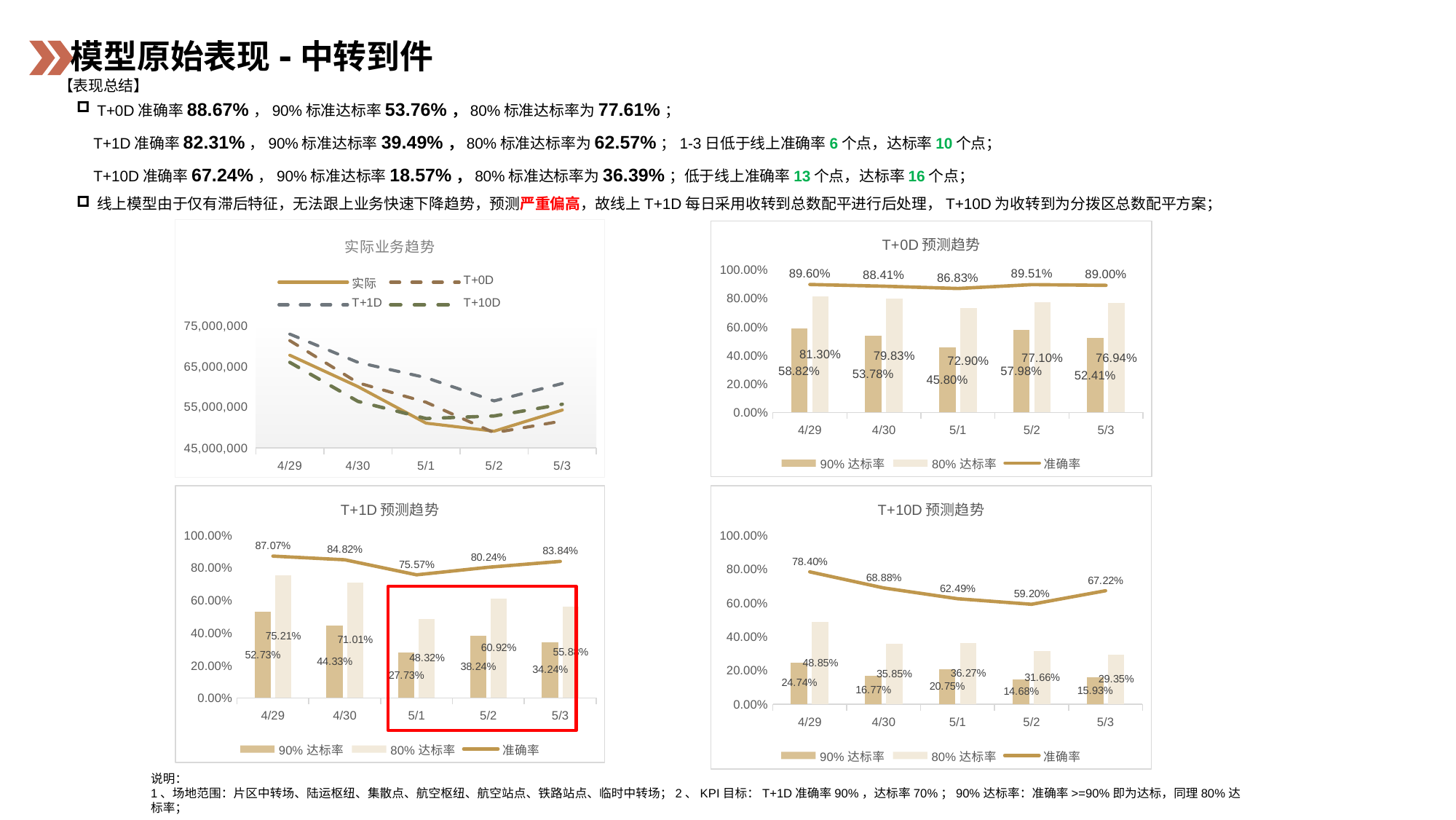

模型原始表现-中转到件

【表现总结】
T+0D准确率88.67%，90%标准达标率53.76%，80%标准达标率为77.61%；
    T+1D准确率82.31%，90%标准达标率39.49%，80%标准达标率为62.57%；1-3日低于线上准确率6个点，达标率10个点；
    T+10D准确率67.24%，90%标准达标率18.57%，80%标准达标率为36.39%；低于线上准确率13个点，达标率16个点；
线上模型由于仅有滞后特征，无法跟上业务快速下降趋势，预测严重偏高，故线上T+1D每日采用收转到总数配平进行后处理，T+10D为收转到为分拨区总数配平方案；

### Chart: 实际业务趋势

| Category | 实际 | T+0D | T+1D | T+10D |
|---|---|---|---|---|
| 45045 | 67730631.0 | 71303920.0 | 72917447.0 | 65953503.0 |
| 45046 | 60009081.0 | 60939494.0 | 65960201.0 | 56384154.0 |
| 45047 | 51033308.0 | 56173265.0 | 62194596.0 | 52155716.0 |
| 45048 | 49046214.0 | 48663637.0 | 56495177.0 | 52801172.0 |
| 45049 | 54238782.0 | 51558561.0 | 60779087.0 | 55678670.0 |

### Chart: T+0D预测趋势

| Category | 90%达标率 | 80%达标率 | 准确率 |
|---|---|---|---|
| 45045 | 0.588235294117647 | 0.813025210084033 | 0.896041216148252 |
| 45046 | 0.53781512605042 | 0.798319327731092 | 0.884099488414552 |
| 45047 | 0.45798319327731 | 0.728991596638655 | 0.868340768185657 |
| 45048 | 0.579831932773109 | 0.771008403361344 | 0.895061216999404 |
| 45049 | 0.524109014675052 | 0.769392033542976 | 0.889997668824869 |

### Chart: T+1D预测趋势

| Category | 90%达标率 | 80%达标率 | 准确率 |
|---|---|---|---|
| 45045 | 0.527310924369747 | 0.752100840336134 | 0.870718791129228 |
| 45046 | 0.443277310924369 | 0.710084033613445 | 0.848243603385754 |
| 45047 | 0.277310924369747 | 0.483193277310924 | 0.755724998944573 |
| 45048 | 0.38235294117647 | 0.609243697478991 | 0.802353136206099 |
| 45049 | 0.342436974789915 | 0.558823529411764 | 0.838355537211294 |

### Chart: T+10D预测趋势

| Category | 90%达标率 | 80%达标率 | 准确率 |
|---|---|---|---|
| 45045 | 0.247379454926624 | 0.488469601677148 | 0.784028195144448 |
| 45046 | 0.167714884696016 | 0.358490566037735 | 0.688773114381296 |
| 45047 | 0.20754716981132 | 0.362683438155136 | 0.624852132729457 |
| 45048 | 0.146750524109014 | 0.316561844863731 | 0.592013681950868 |
| 45049 | 0.159329140461215 | 0.293501048218029 | 0.672221509262502 |
说明：
1、场地范围：片区中转场、陆运枢纽、集散点、航空枢纽、航空站点、铁路站点、临时中转场；2、KPI目标：T+1D准确率90%，达标率70%；90%达标率：准确率>=90%即为达标，同理80%达标率；